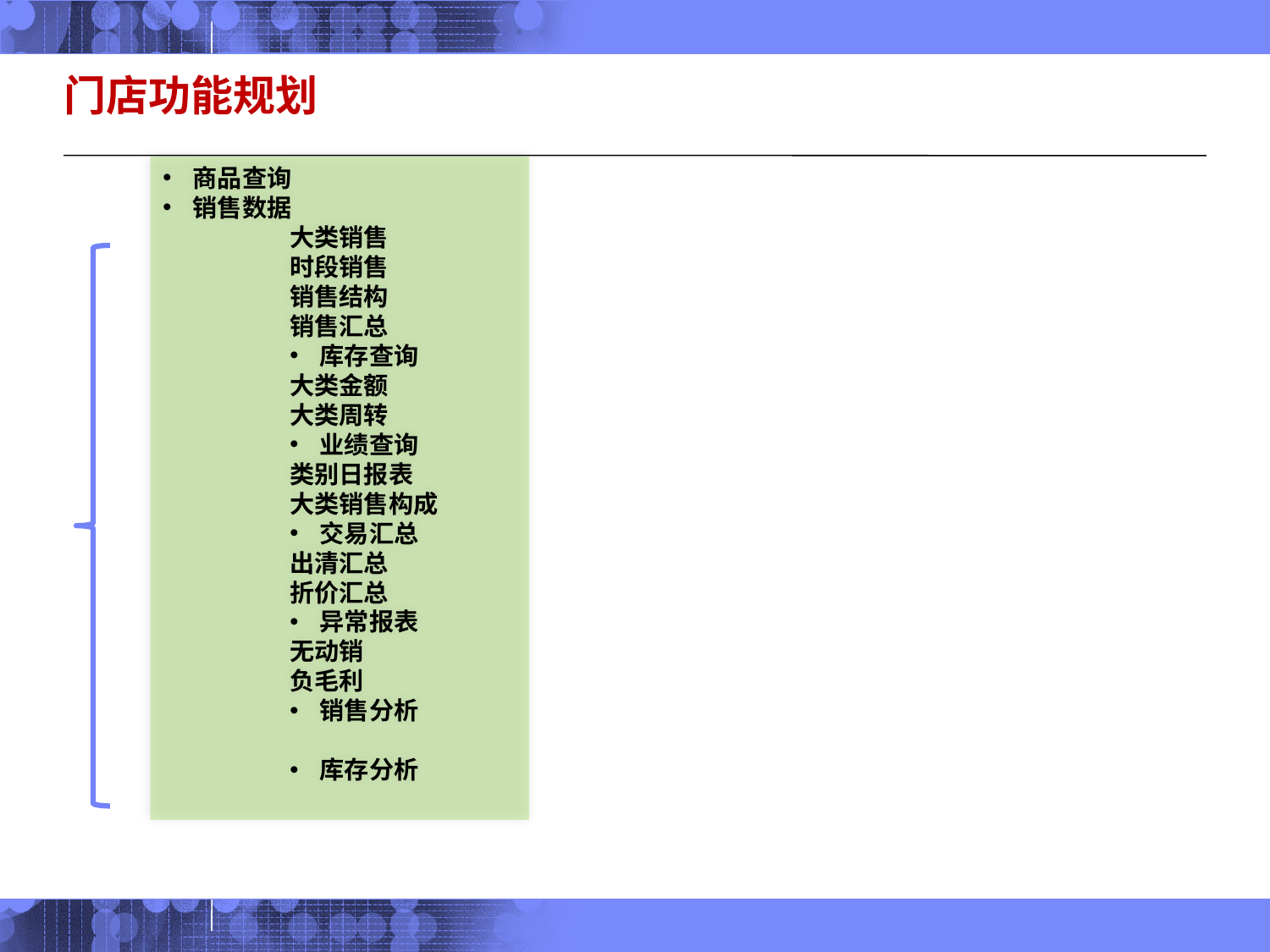

# 门店功能规划
商品查询
销售数据
大类销售
时段销售
销售结构
销售汇总
库存查询
大类金额
大类周转
业绩查询
类别日报表
大类销售构成
交易汇总
出清汇总
折价汇总
异常报表
无动销
负毛利
销售分析

库存分析